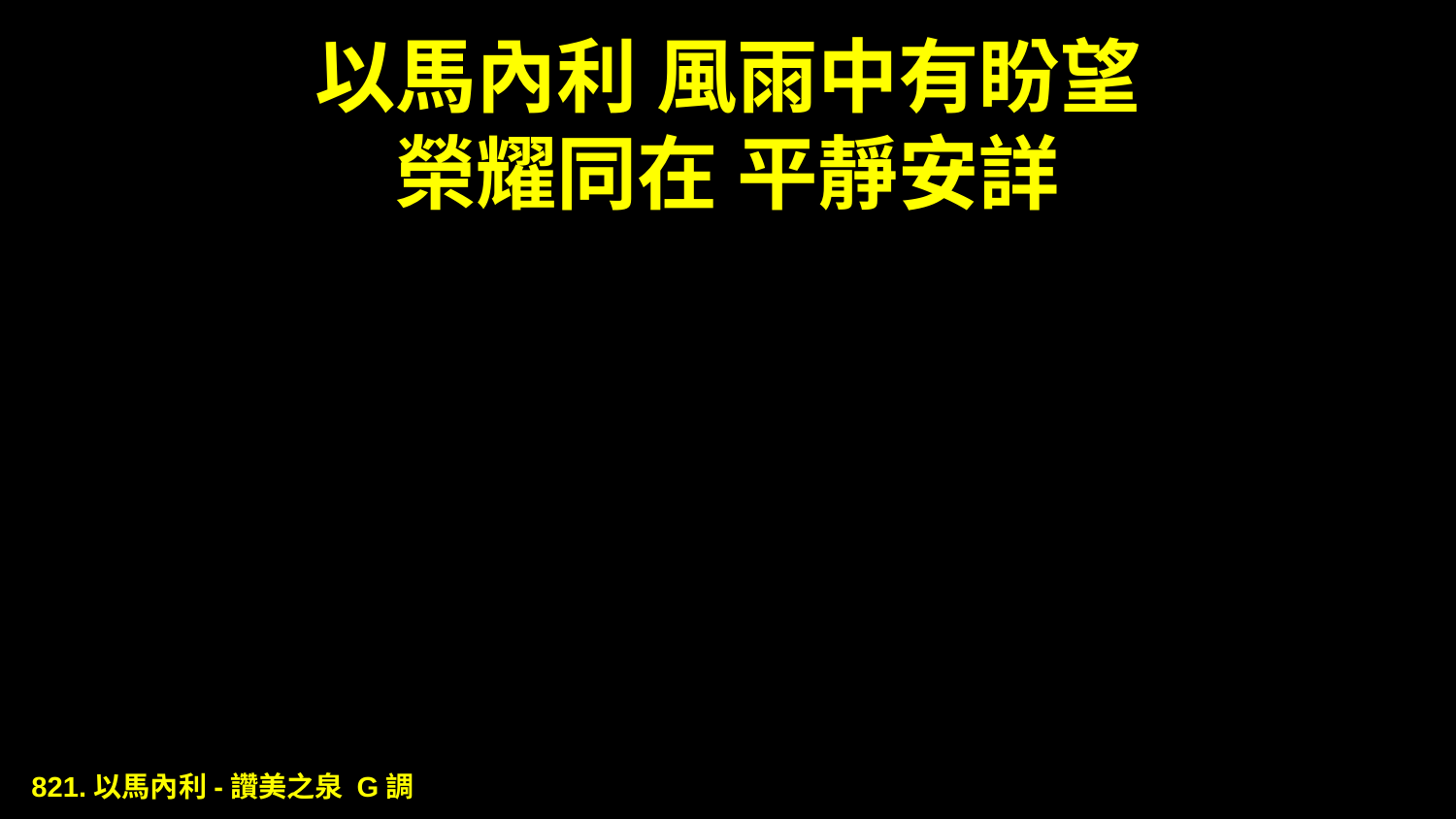

# 以馬內利 風雨中有盼望 榮耀同在 平靜安詳
821.以馬內利-讚美之泉 G調